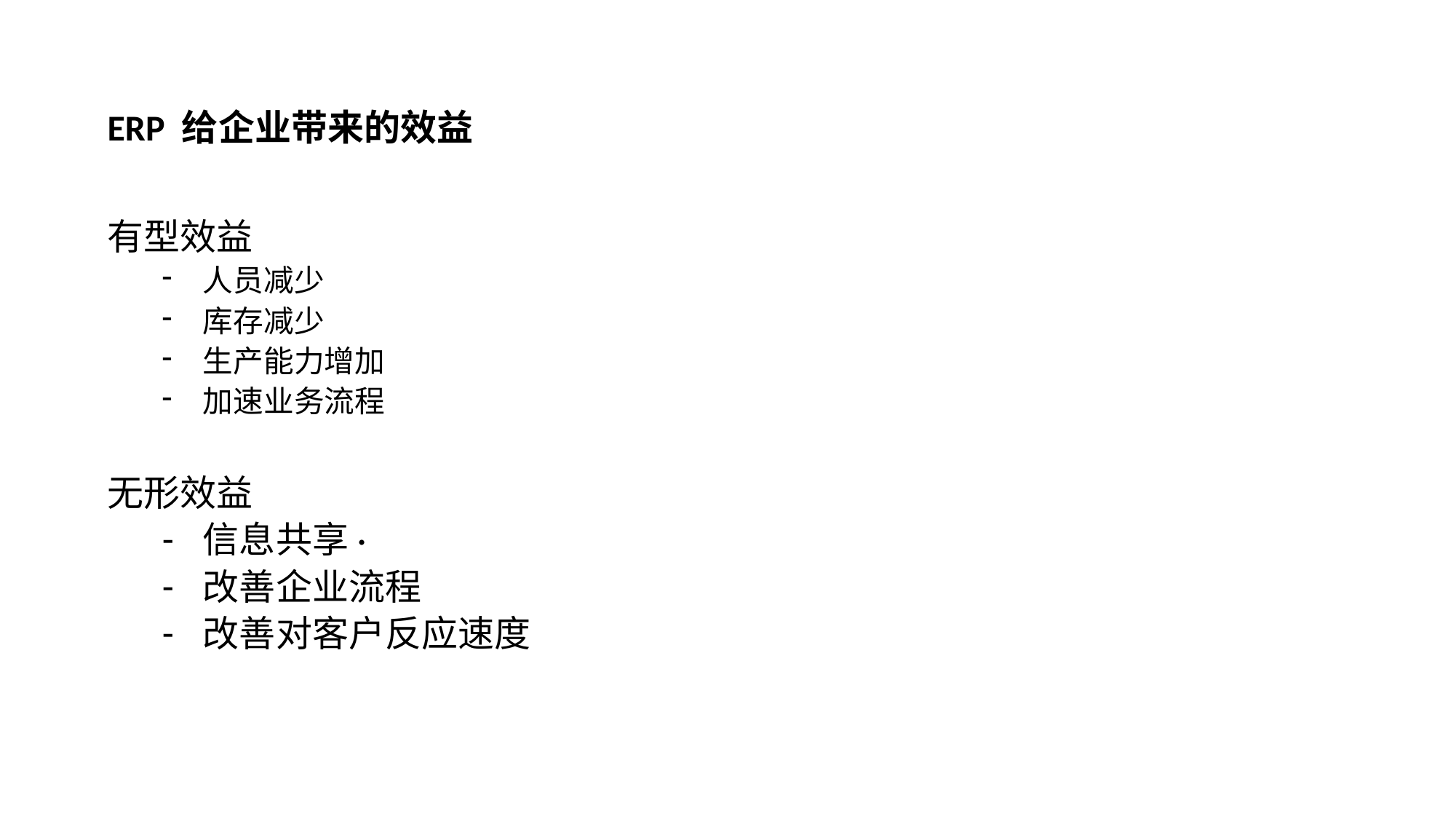

ERP 给企业带来的效益

有型效益
人员减少
库存减少
生产能力增加
加速业务流程

无形效益
信息共享·
改善企业流程
改善对客户反应速度